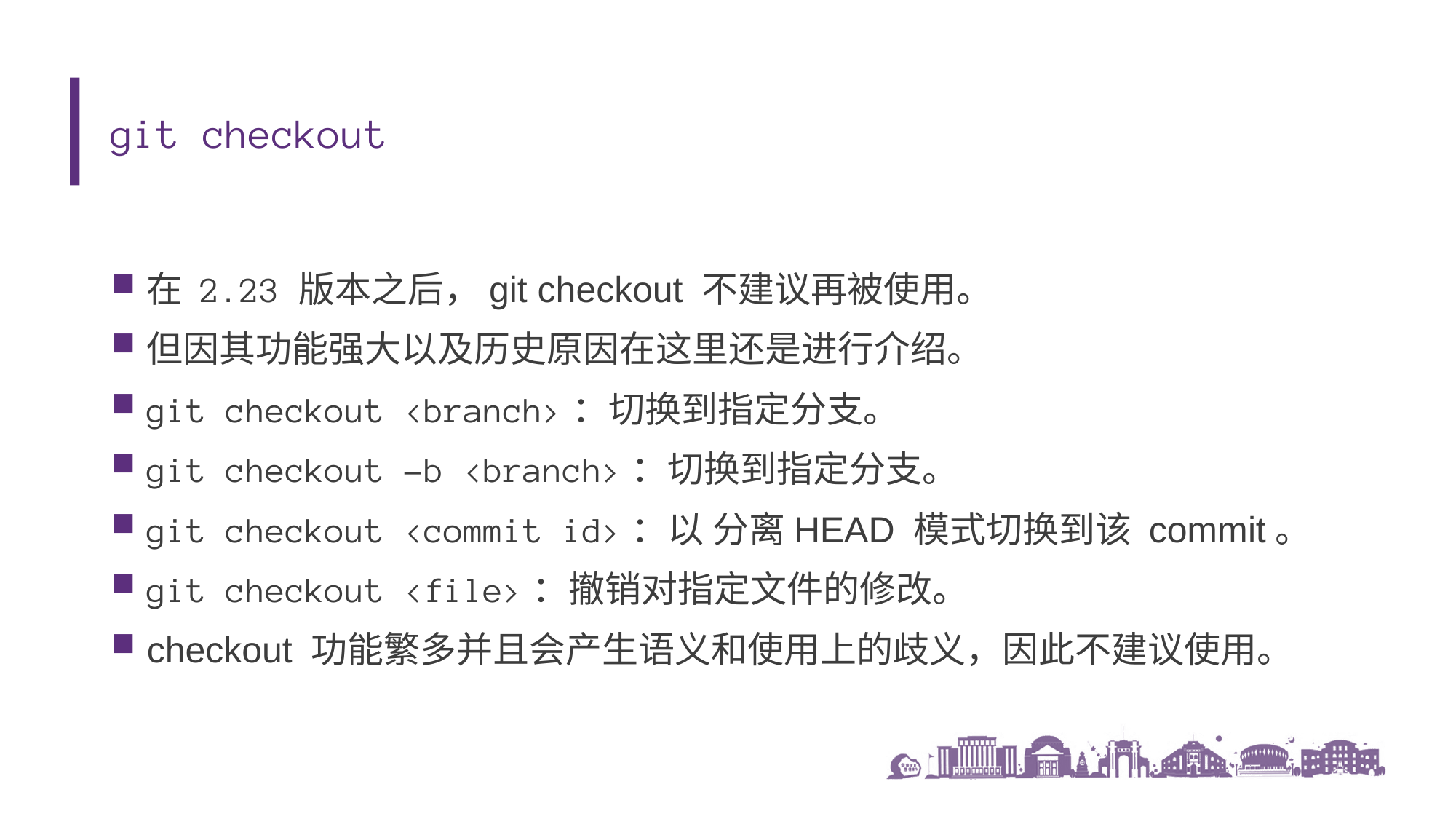

# git checkout
在 2.23 版本之后，git checkout 不建议再被使用。
但因其功能强大以及历史原因在这里还是进行介绍。
git checkout <branch>：切换到指定分支。
git checkout –b <branch>：切换到指定分支。
git checkout <commit id>：以 分离HEAD 模式切换到该 commit。
git checkout <file>：撤销对指定文件的修改。
checkout 功能繁多并且会产生语义和使用上的歧义，因此不建议使用。